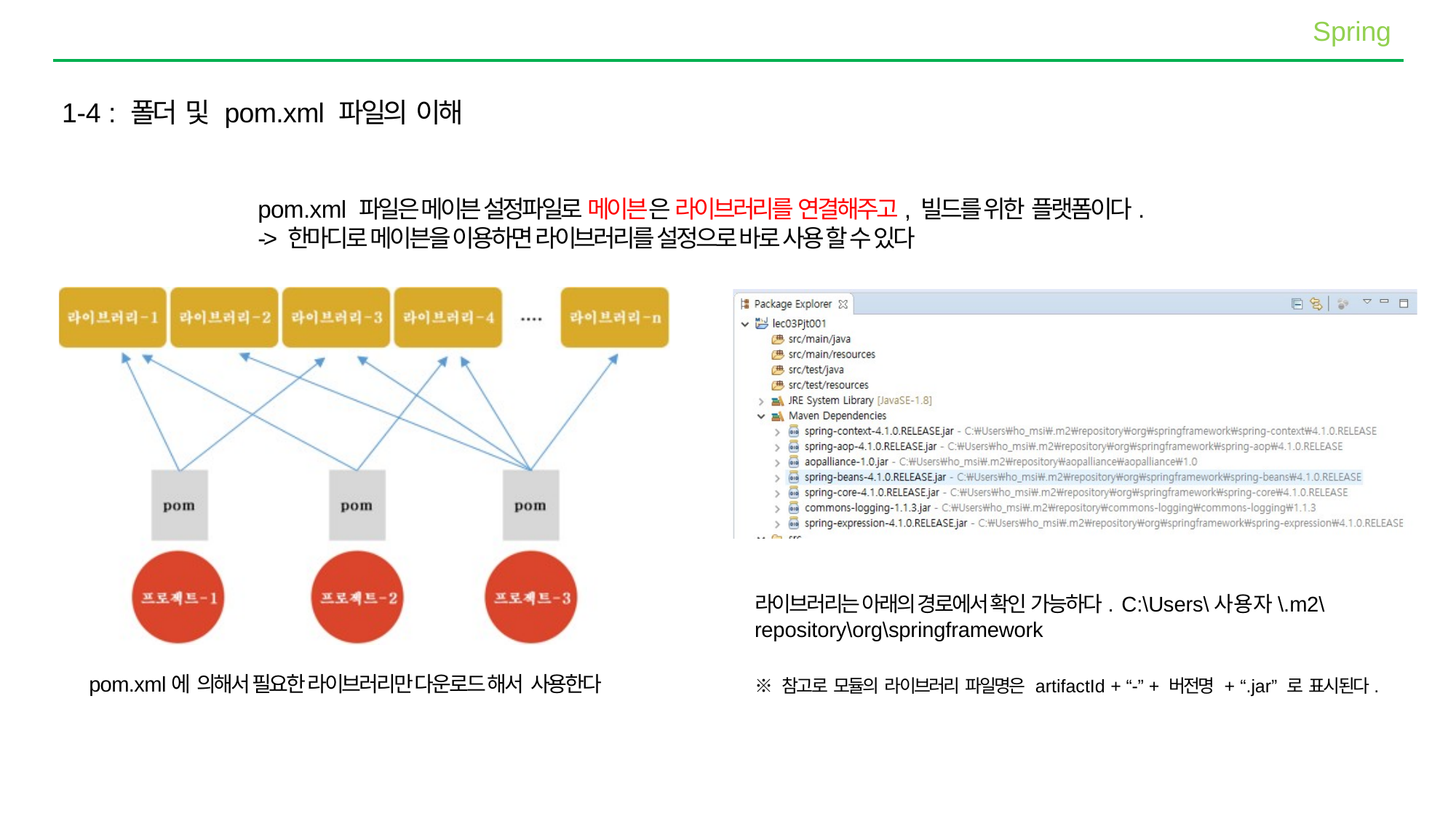

Spring
1-4 : 폴더 및 pom.xml 파일의 이해

pom.xml 파일은 메이븐 설정파일로 메이븐은 라이브러리를 연결해주고, 빌드를 위한 플랫폼이다.
-> 한마디로 메이븐을 이용하면 라이브러리를 설정으로 바로 사용 할 수 있다

라이브러리는 아래의 경로에서 확인 가능하다.  C:\Users\사용자\.m2\repository\org\springframework
pom.xml에 의해서 필요한 라이브러리만 다운로드 해서 사용한다
※ 참고로 모듈의 라이브러리 파일명은 artifactId + “-” + 버전명 + “.jar” 로 표시된다.